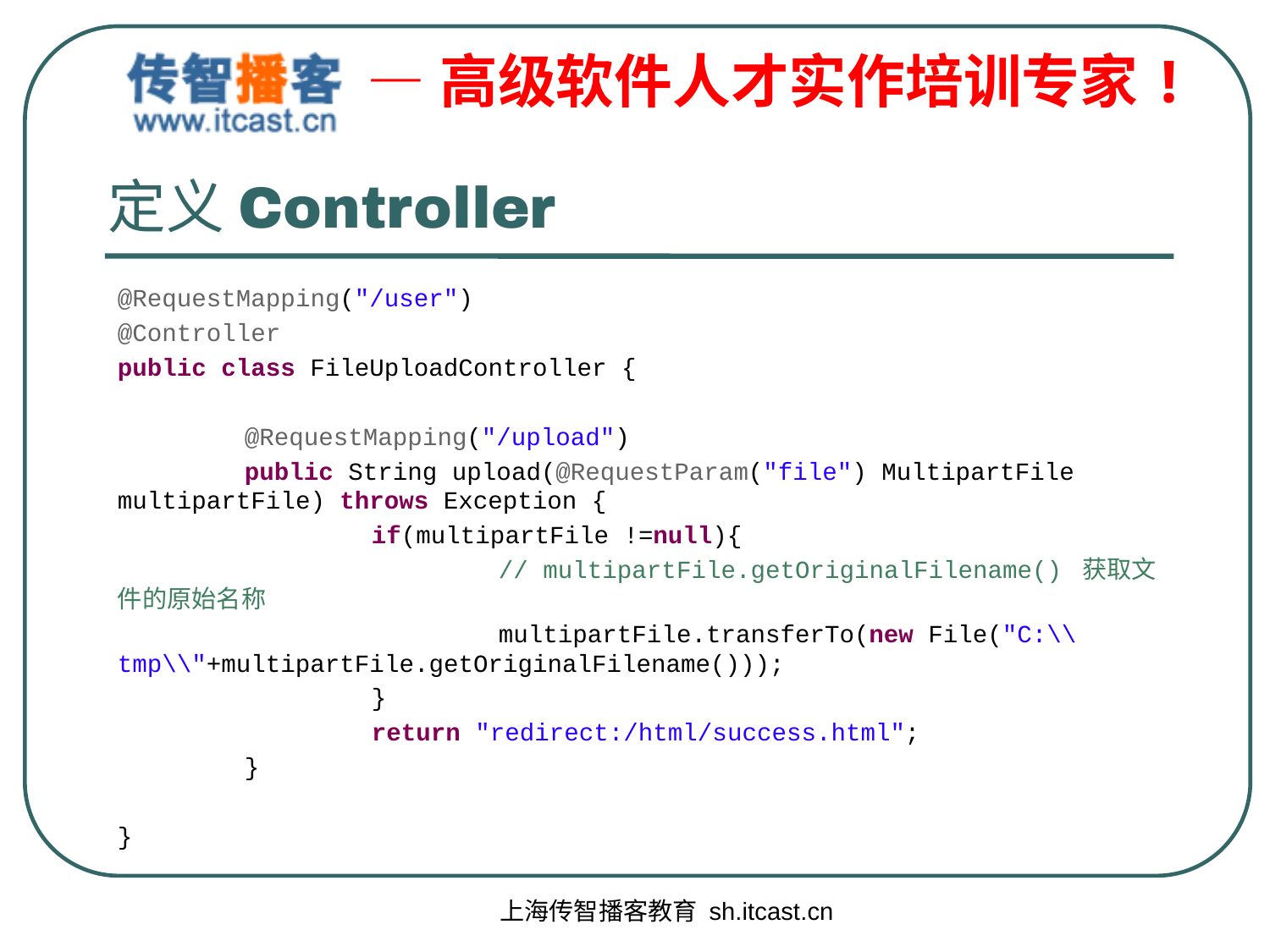

# 定义Controller
@RequestMapping("/user")
@Controller
public class FileUploadController {

	@RequestMapping("/upload")
	public String upload(@RequestParam("file") MultipartFile multipartFile) throws Exception {
		if(multipartFile !=null){
			// multipartFile.getOriginalFilename() 获取文件的原始名称
			multipartFile.transferTo(new File("C:\\tmp\\"+multipartFile.getOriginalFilename()));
		}
		return "redirect:/html/success.html";
	}

}

上海传智播客教育 sh.itcast.cn